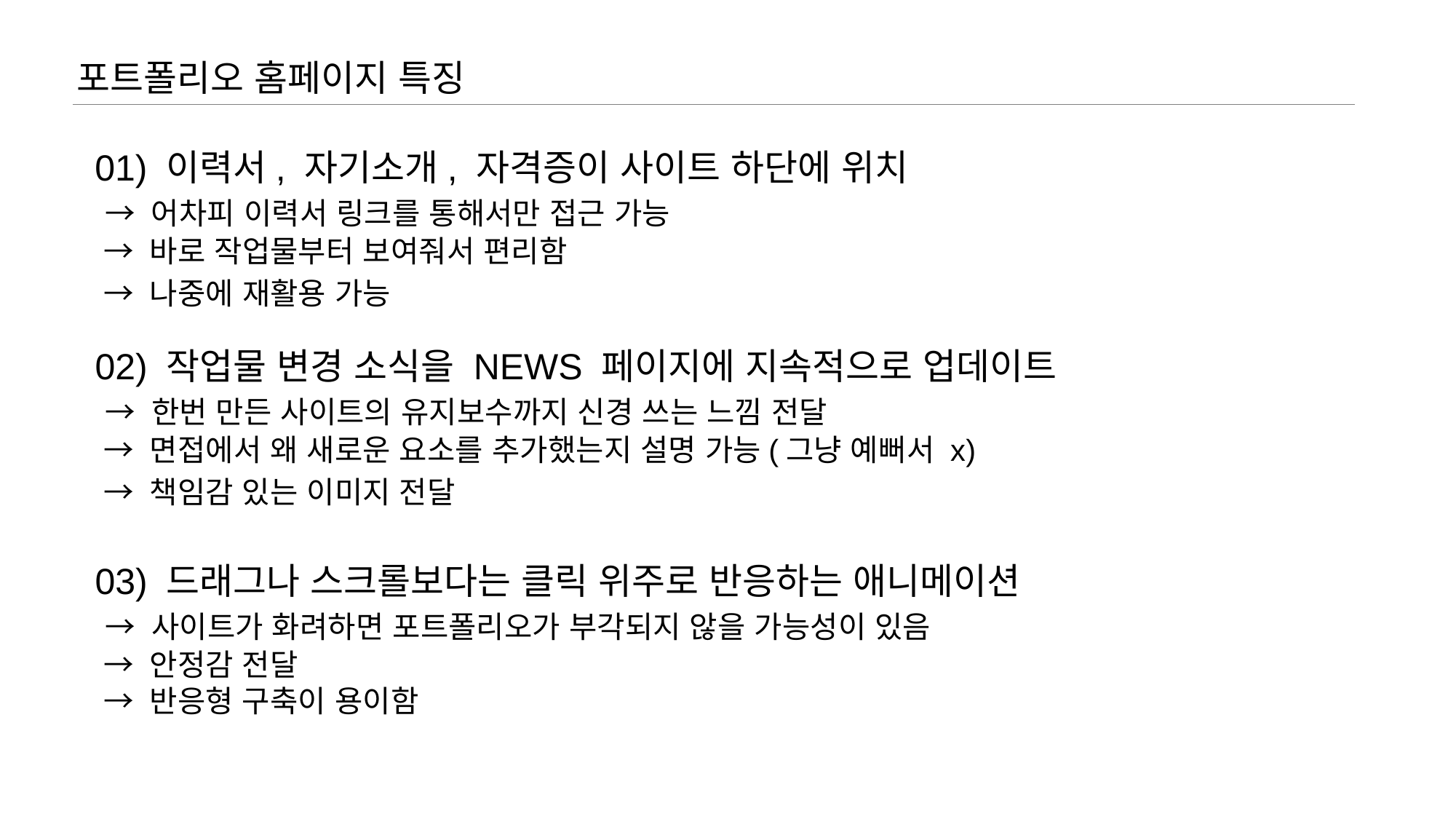

포트폴리오 홈페이지 특징
01) 이력서, 자기소개, 자격증이 사이트 하단에 위치
 → 어차피 이력서 링크를 통해서만 접근 가능
 → 바로 작업물부터 보여줘서 편리함
 → 나중에 재활용 가능
02) 작업물 변경 소식을 NEWS 페이지에 지속적으로 업데이트
 → 한번 만든 사이트의 유지보수까지 신경 쓰는 느낌 전달
 → 면접에서 왜 새로운 요소를 추가했는지 설명 가능(그냥 예뻐서 x)
 → 책임감 있는 이미지 전달
03) 드래그나 스크롤보다는 클릭 위주로 반응하는 애니메이션
 → 사이트가 화려하면 포트폴리오가 부각되지 않을 가능성이 있음
 → 안정감 전달
 → 반응형 구축이 용이함